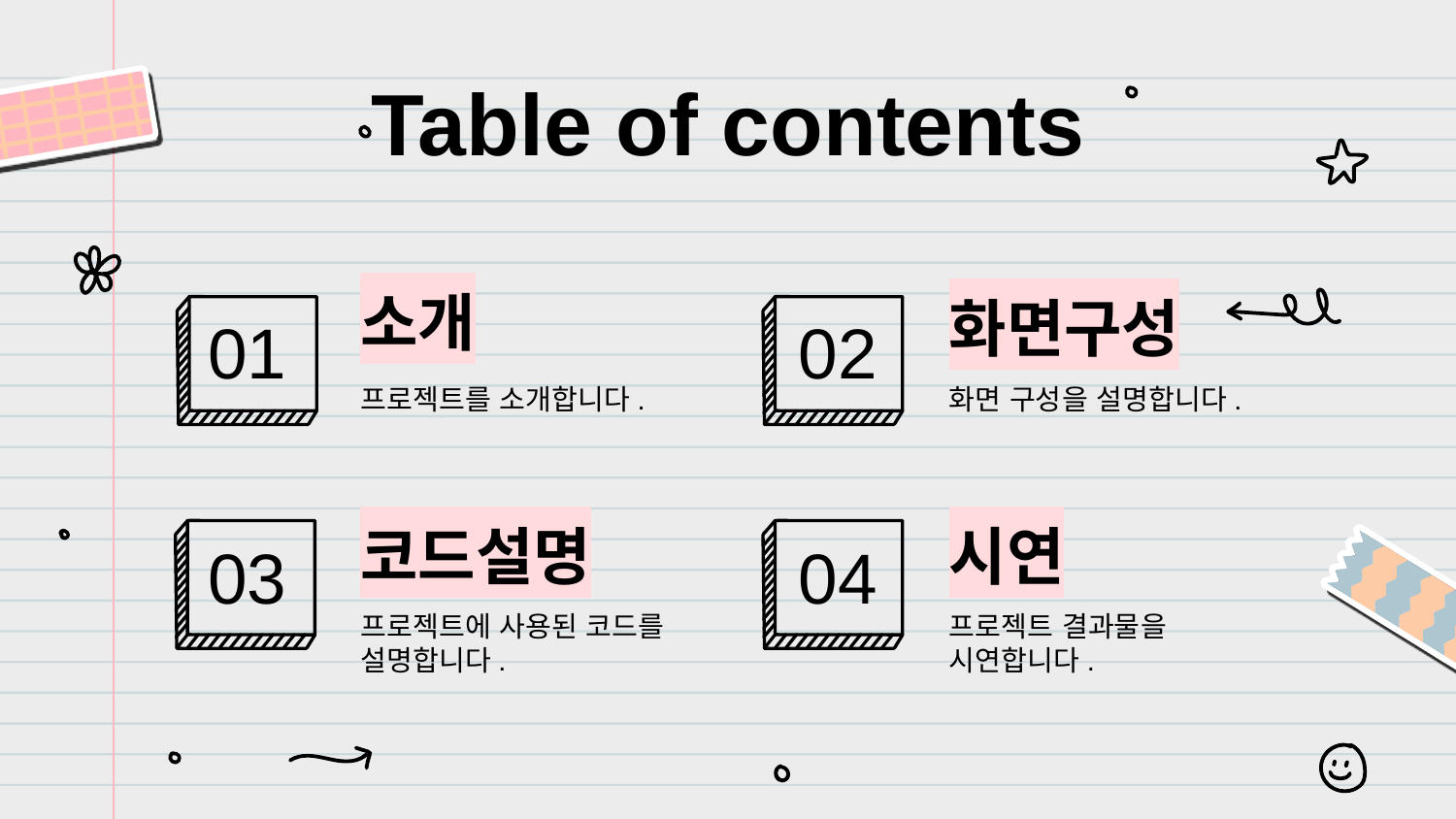

# Table of contents
01
02
소개
화면구성

프로젝트를 소개합니다.
화면 구성을 설명합니다.
03
04

코드설명
시연

프로젝트에 사용된 코드를 설명합니다.
프로젝트 결과물을 시연합니다.